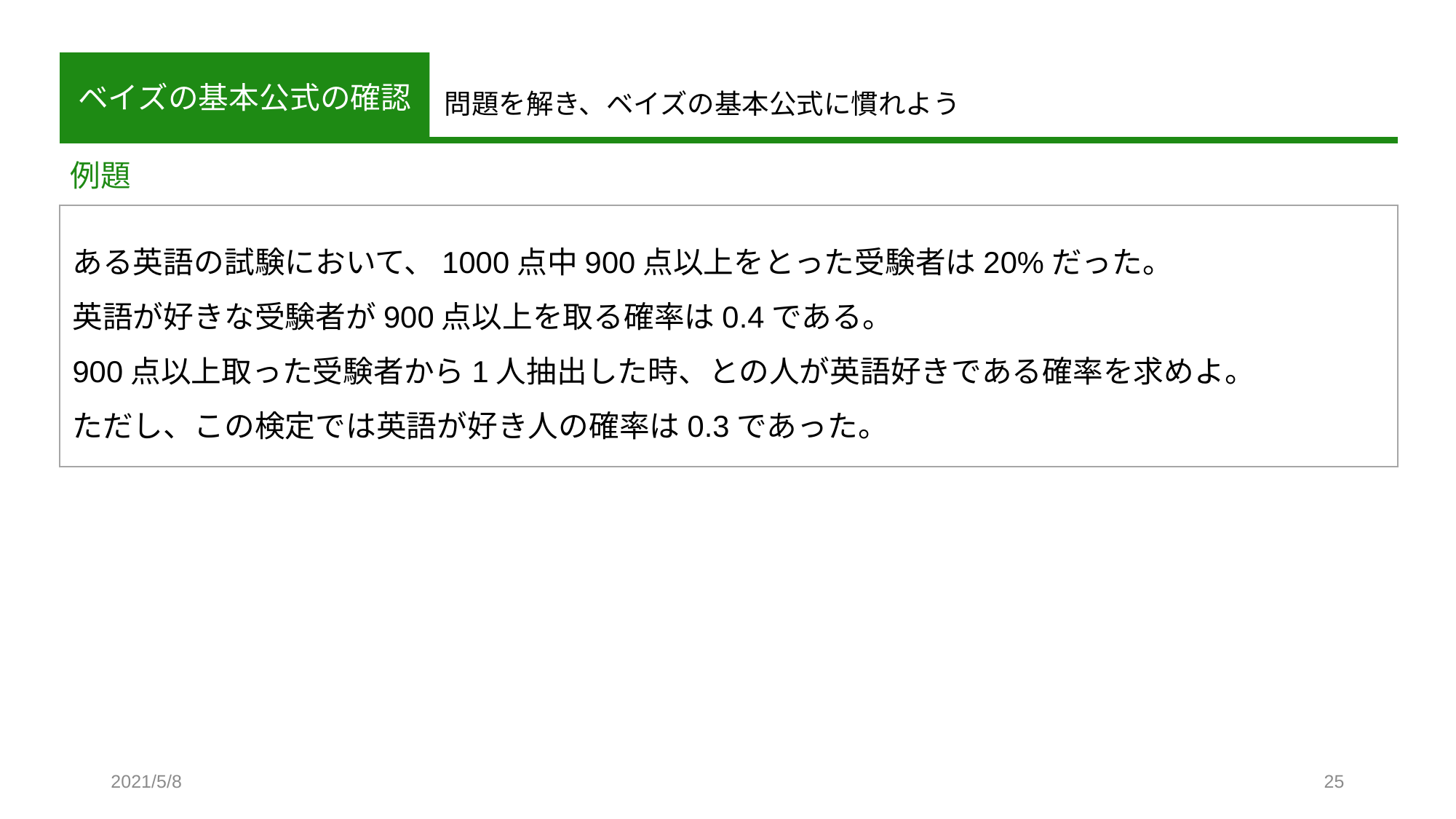

ベイズの基本公式の確認
問題を解き、ベイズの基本公式に慣れよう
例題

ある英語の試験において、1000点中900点以上をとった受験者は20%だった。
英語が好きな受験者が900点以上を取る確率は0.4である。
900点以上取った受験者から1人抽出した時、との人が英語好きである確率を求めよ。
ただし、この検定では英語が好き人の確率は0.3であった。
2021/5/8
25